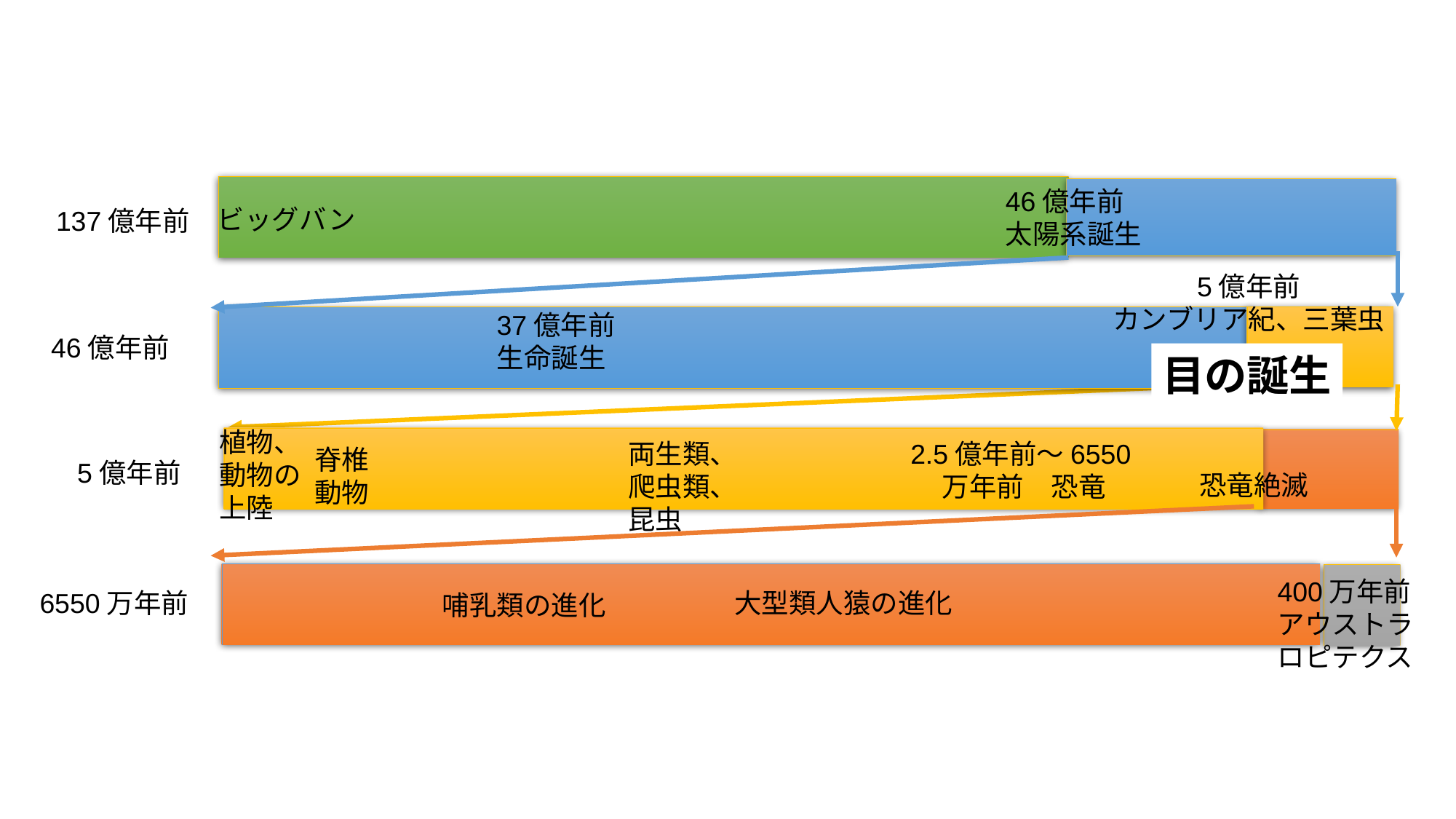

46億年前
太陽系誕生

ビッグバン
137億年前
5億年前
カンブリア紀、三葉虫
37億年前
生命誕生

46億年前
目の誕生
植物、動物の上陸

両生類、爬虫類、昆虫
2.5億年前～6550万年前　恐竜
脊椎動物
5億年前
恐竜絶滅

400万年前
アウストラロピテクス
6550万年前
大型類人猿の進化
哺乳類の進化